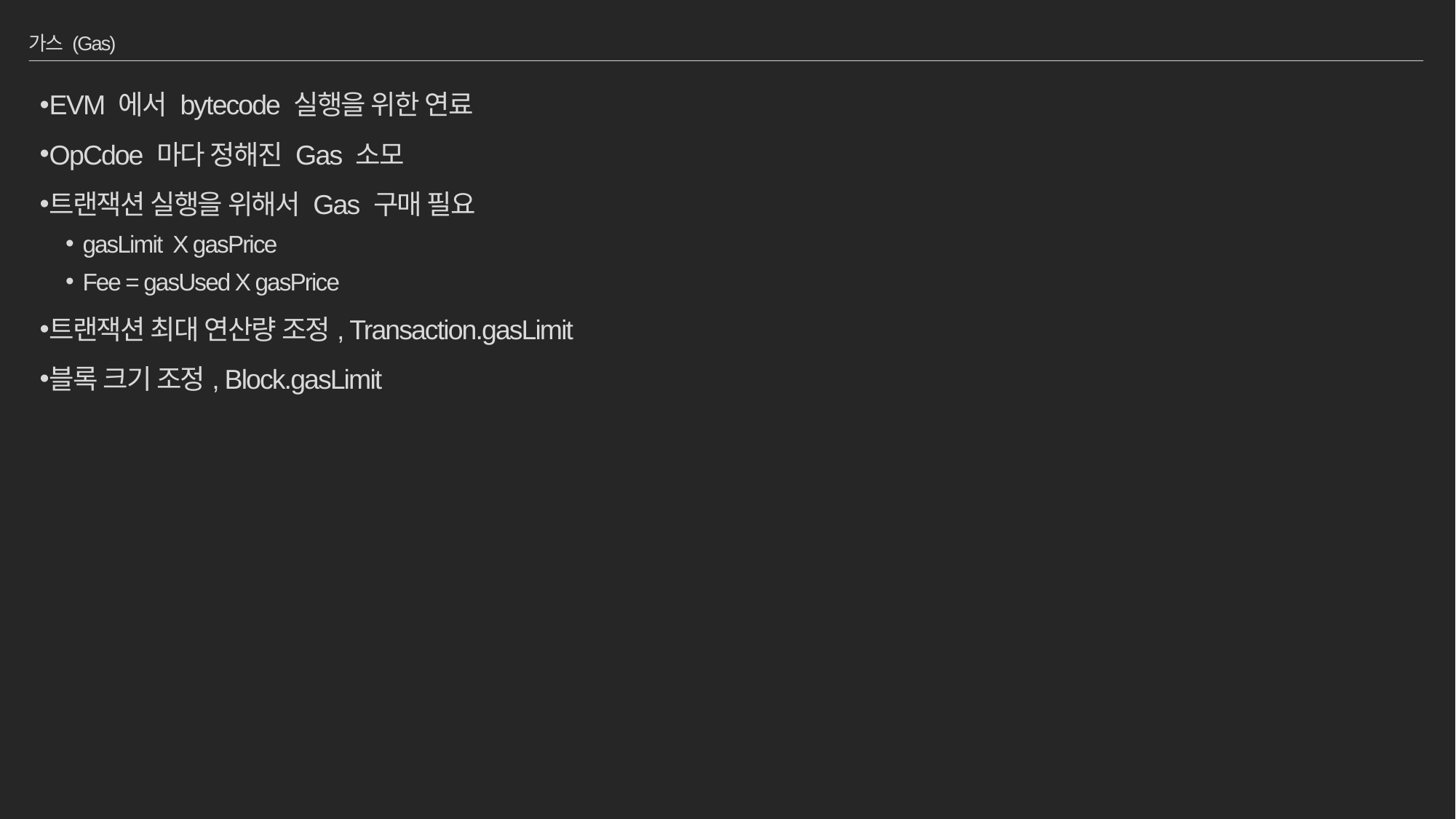

# 가스 (Gas)
EVM 에서 bytecode 실행을 위한 연료
OpCdoe 마다 정해진 Gas 소모
트랜잭션 실행을 위해서 Gas 구매 필요
gasLimit  X gasPrice
Fee = gasUsed X gasPrice
트랜잭션 최대 연산량 조정, Transaction.gasLimit
블록 크기 조정, Block.gasLimit